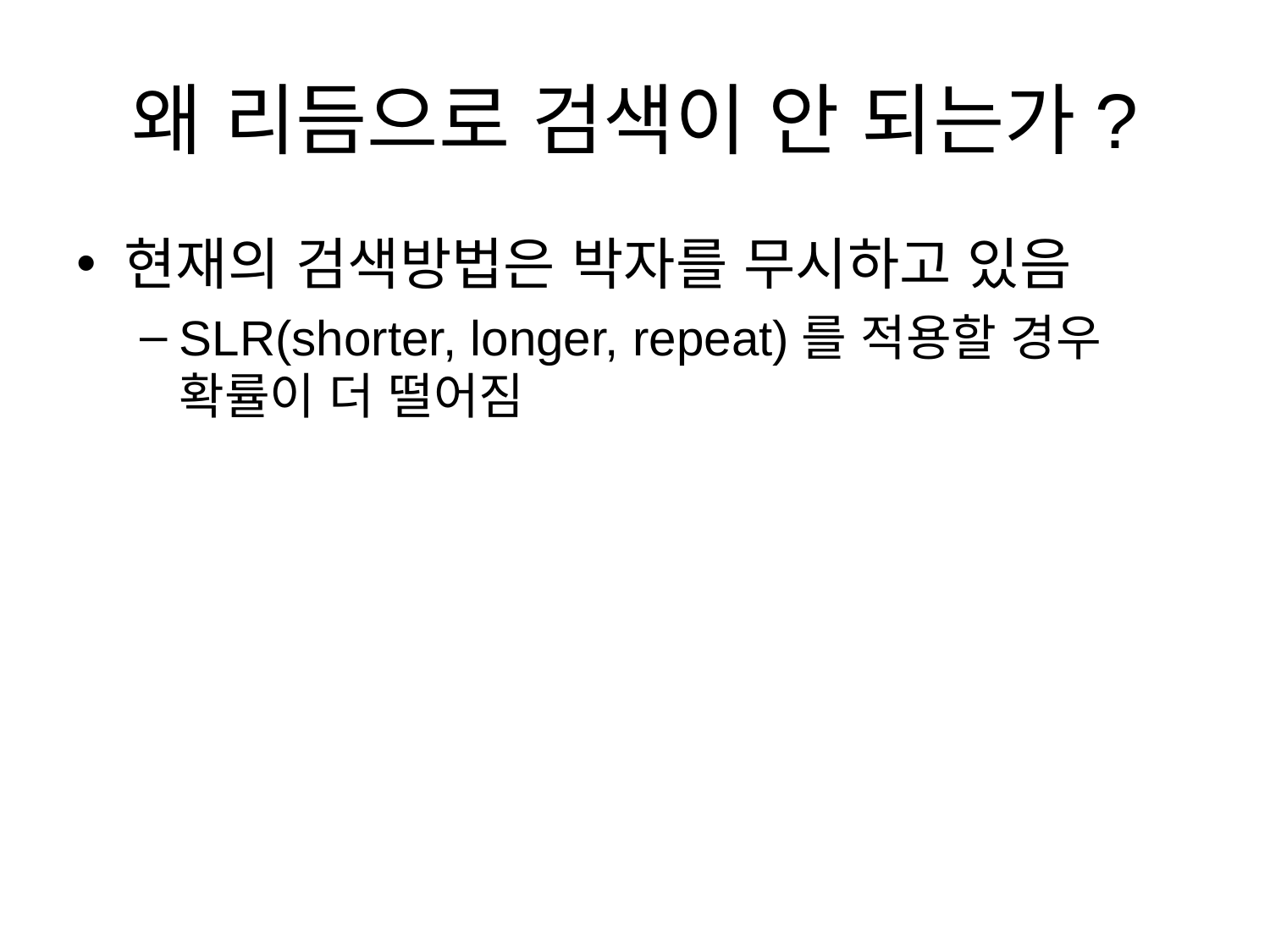

# 왜 리듬으로 검색이 안 되는가?
현재의 검색방법은 박자를 무시하고 있음
SLR(shorter, longer, repeat)를 적용할 경우 확률이 더 떨어짐